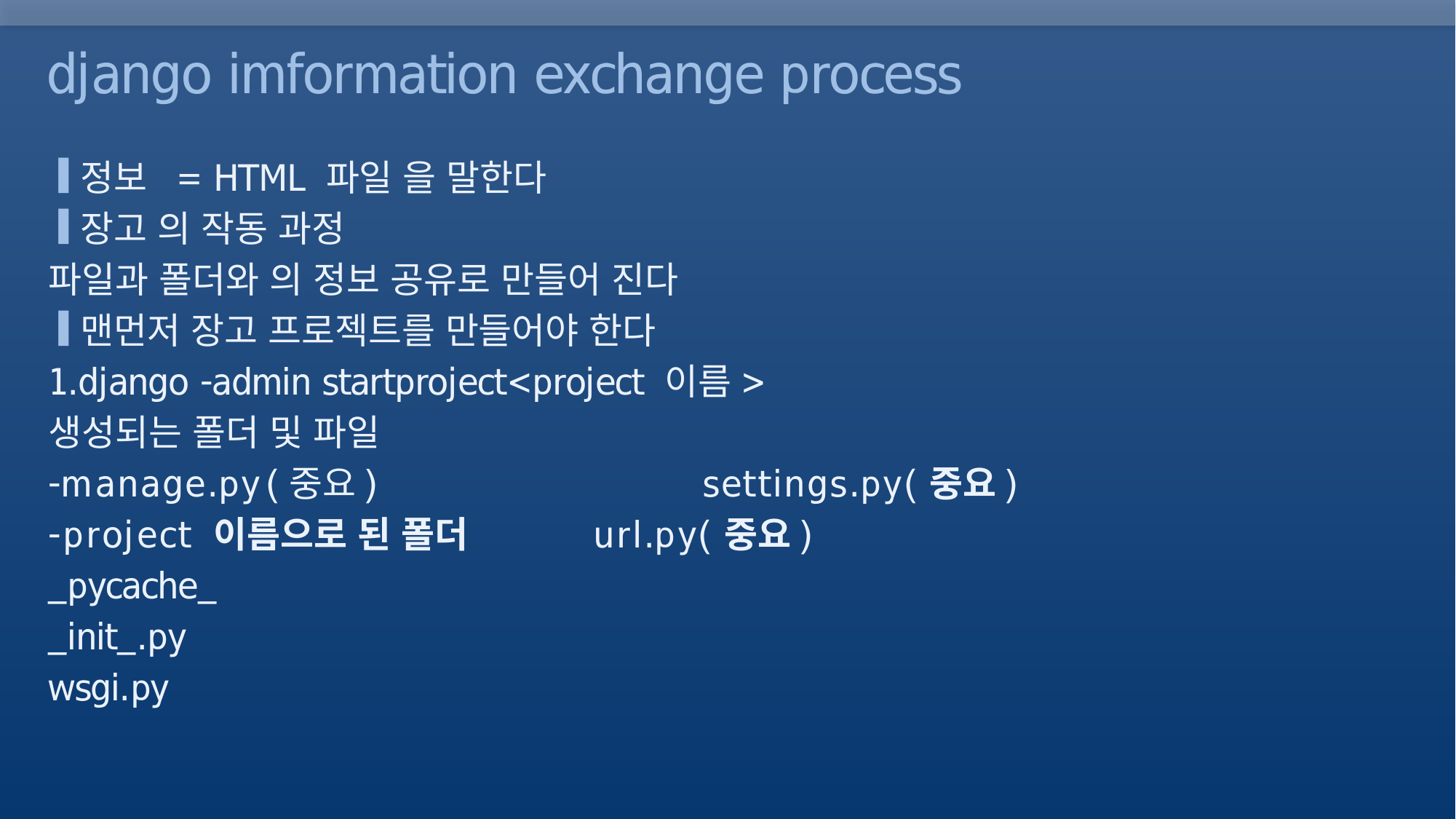

# django imformation exchange process
정보  = HTML 파일 을 말한다
장고 의 작동 과정
파일과 폴더와 의 정보 공유로 만들어 진다
맨먼저 장고 프로젝트를 만들어야 한다
1.django -admin startproject<project 이름>
생성되는 폴더 및 파일
-manage.py	(중요)			settings.py(중요)
-project 이름으로 된 폴더 		url.py(중요)
_pycache_
_init_.py
wsgi.py